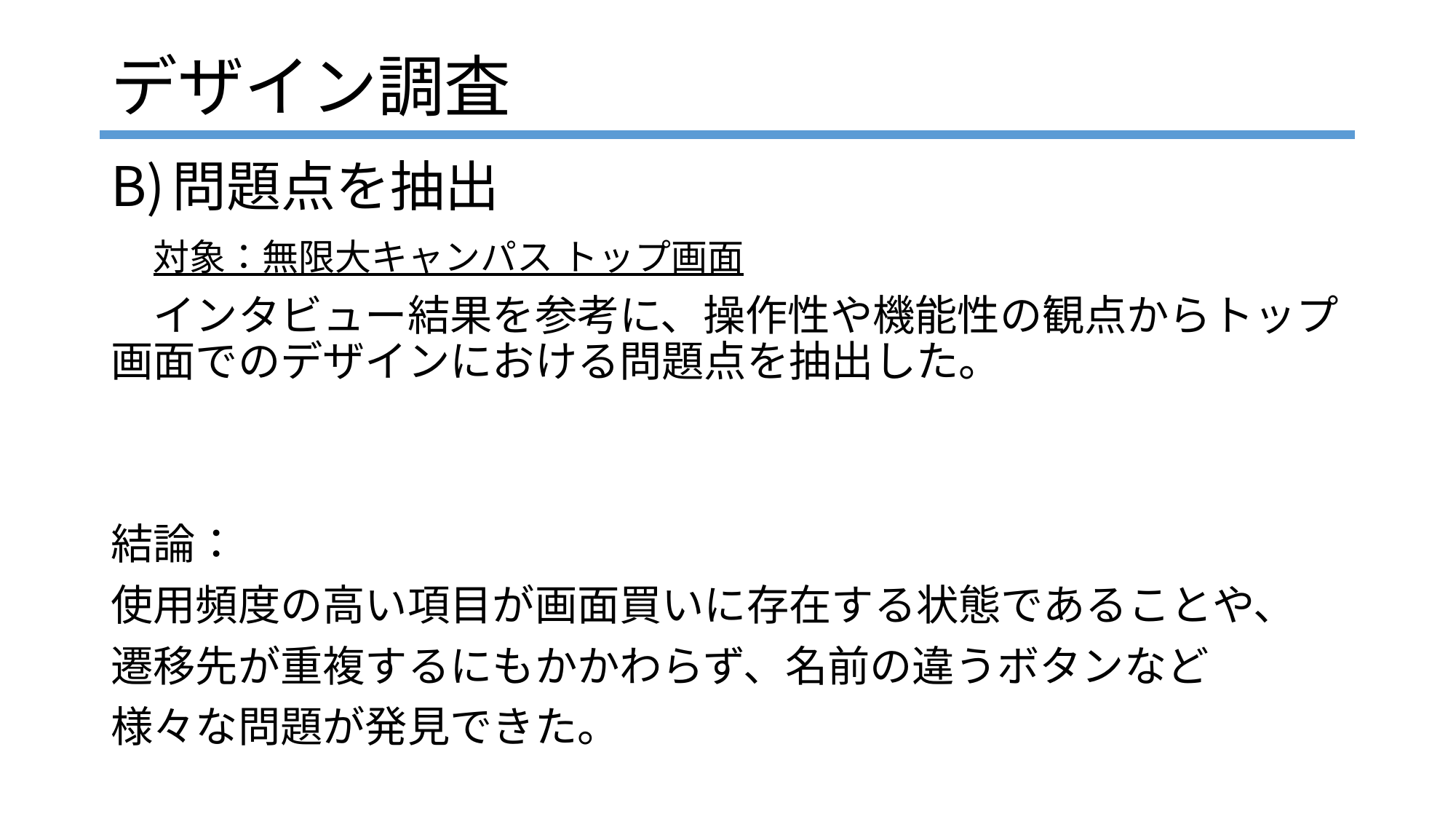

デザイン調査
問題点を抽出
　対象：無限大キャンパス トップ画面
　インタビュー結果を参考に、操作性や機能性の観点からトップ画面でのデザインにおける問題点を抽出した。

結論：
使用頻度の高い項目が画面買いに存在する状態であることや、
遷移先が重複するにもかかわらず、名前の違うボタンなど
様々な問題が発見できた。